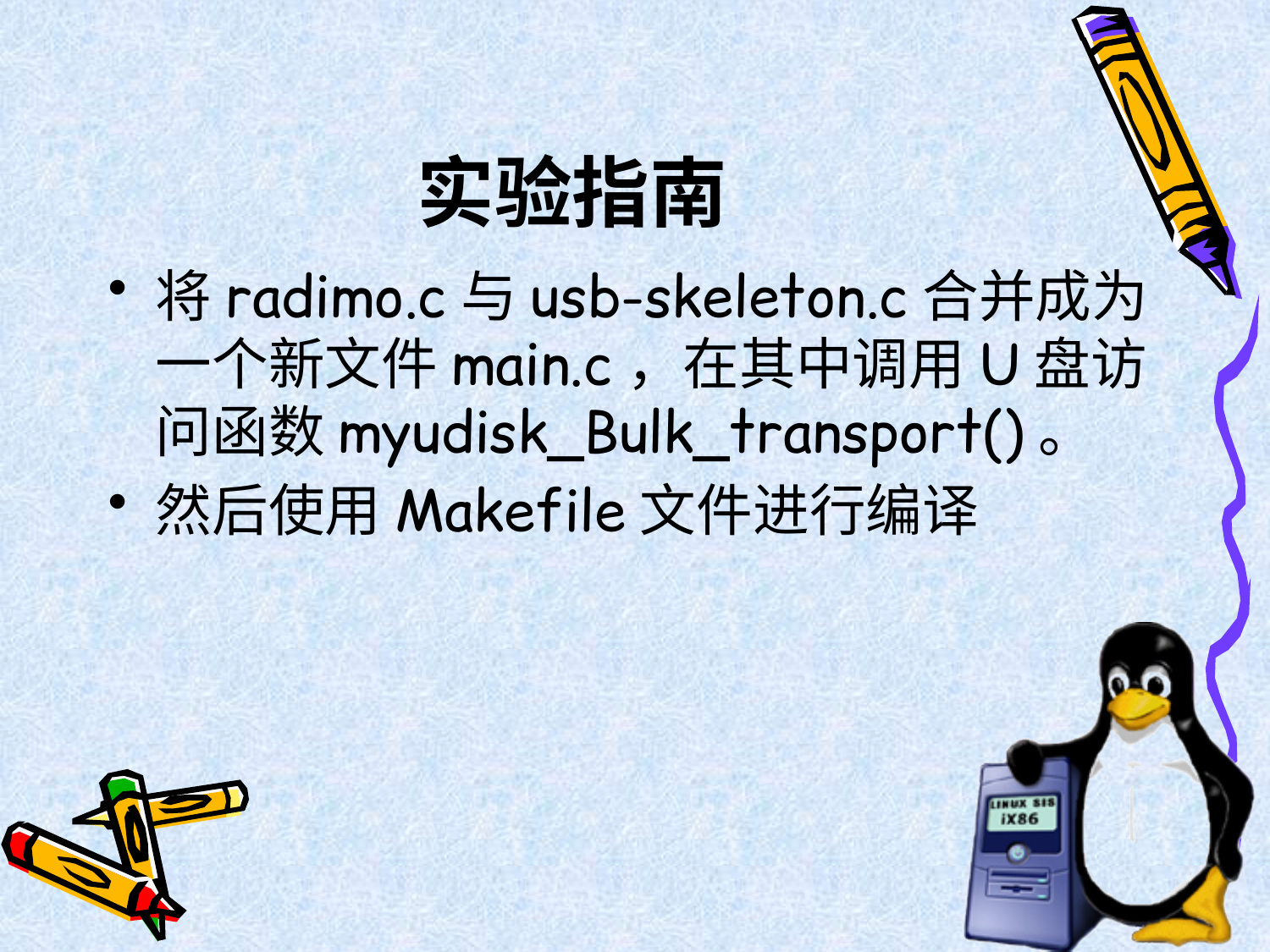

# 实验指南
将radimo.c与usb-skeleton.c合并成为一个新文件main.c，在其中调用U盘访问函数myudisk_Bulk_transport()。
然后使用Makefile文件进行编译